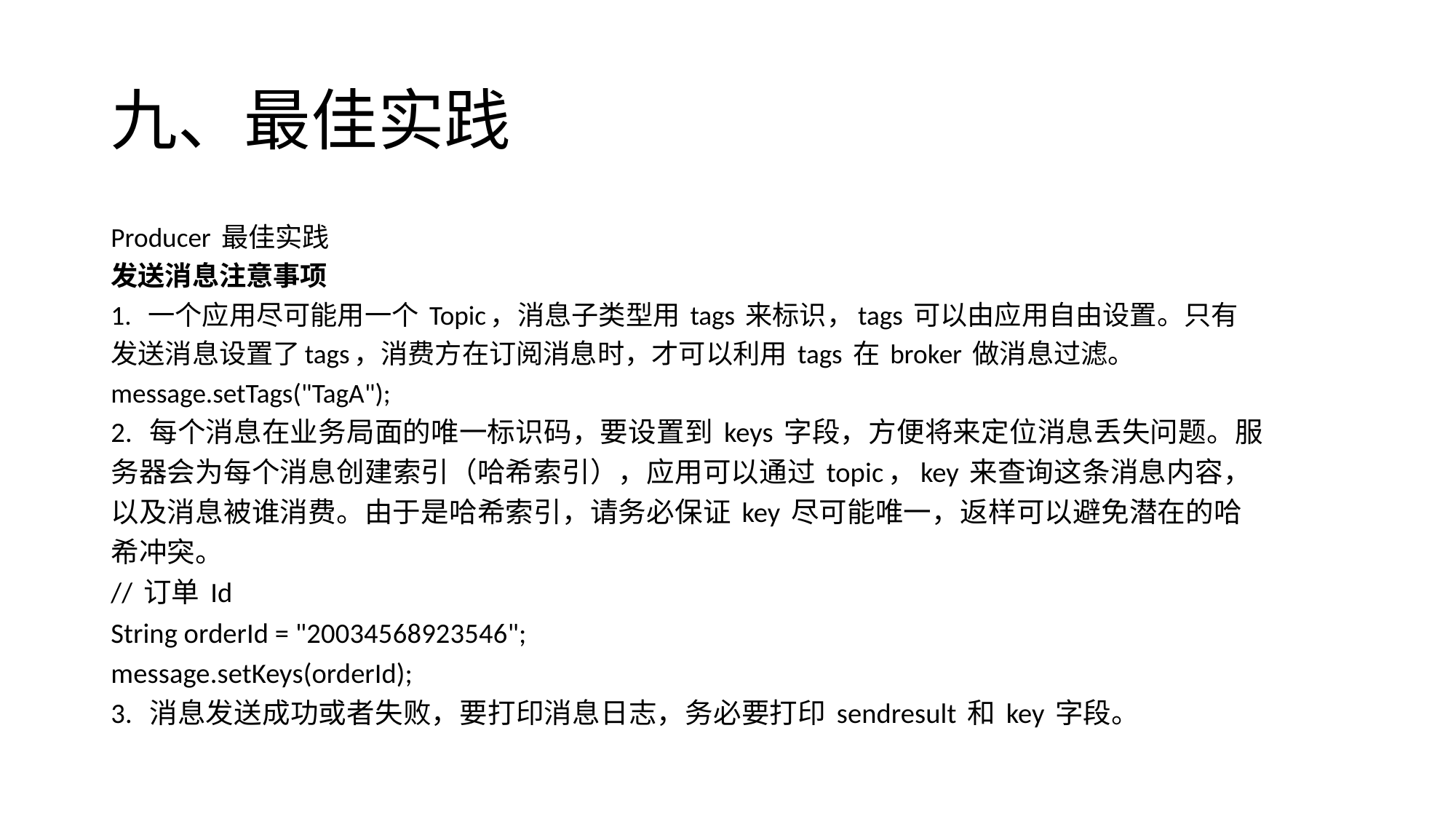

# 九、最佳实践
Producer 最佳实践
发送消息注意事项
1.  一个应用尽可能用一个 Topic，消息子类型用 tags 来标识，tags 可以由应用自由设置。只有
发送消息设置了tags，消费方在订阅消息时，才可以利用 tags 在 broker 做消息过滤。
message.setTags("TagA");
2.  每个消息在业务局面的唯一标识码，要设置到 keys 字段，方便将来定位消息丢失问题。服
务器会为每个消息创建索引（哈希索引），应用可以通过 topic，key 来查询这条消息内容，
以及消息被谁消费。由于是哈希索引，请务必保证 key 尽可能唯一，返样可以避免潜在的哈
希冲突。
// 订单 Id
String orderId = "20034568923546";
message.setKeys(orderId);
3.  消息发送成功或者失败，要打印消息日志，务必要打印 sendresult 和 key 字段。